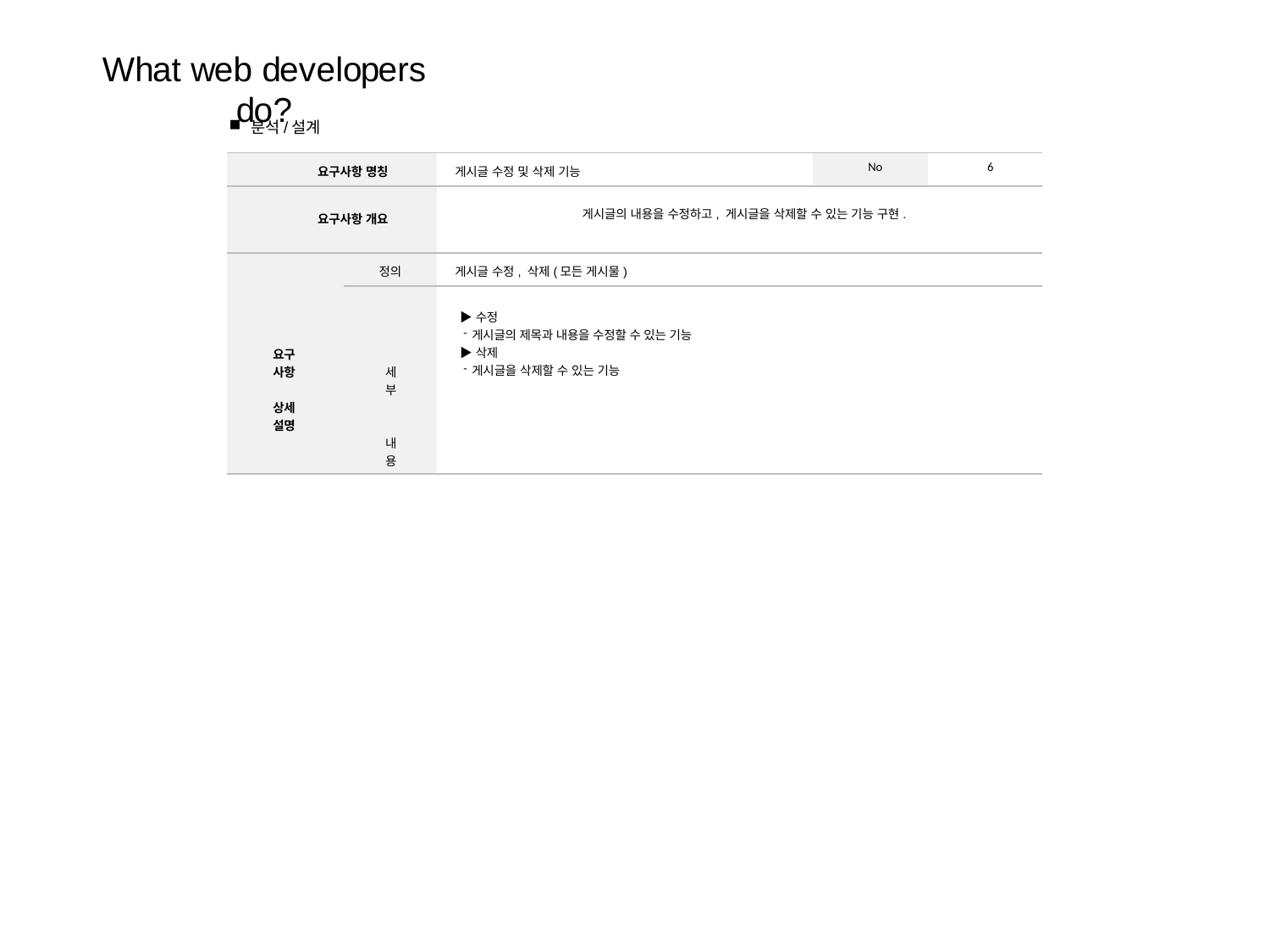

# What web developers do?
분석/설계
| 요구사항 명칭 |  | 게시글 수정 및 삭제 기능 | No | 6 |
| --- | --- | --- | --- | --- |
| 요구사항 개요 |  | 게시글의 내용을 수정하고, 게시글을 삭제할 수 있는 기능 구현. |  |  |
| 요구사항 상세설명 | 정의 | 게시글 수정, 삭제(모든 게시물) |  |  |
|  | 세부 내용 | ▶수정 게시글의 제목과 내용을 수정할 수 있는 기능 ▶삭제 게시글을 삭제할 수 있는 기능 |  |  |